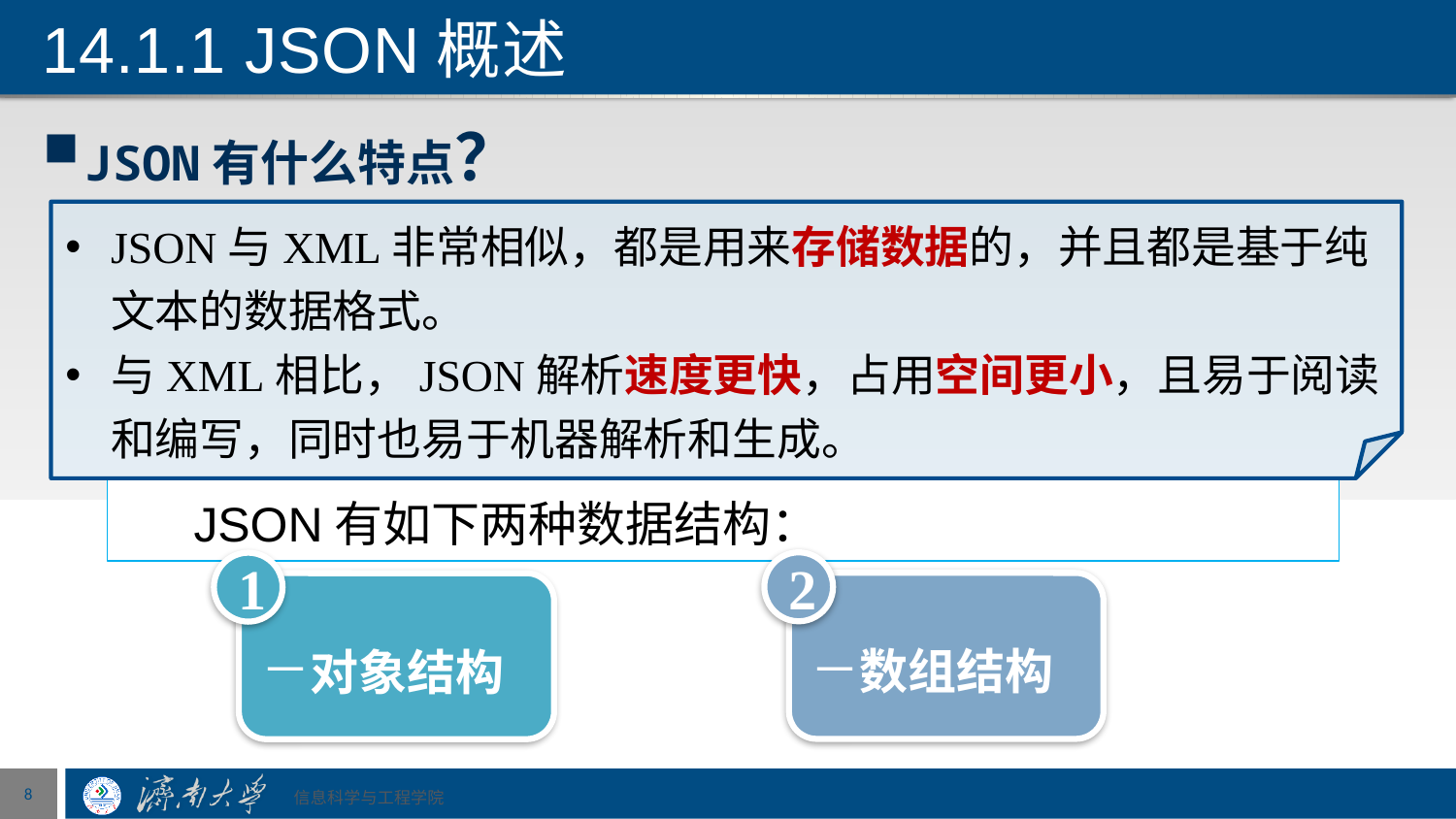

# 14.1.1 JSON概述
JSON有什么特点？

JSON与XML非常相似，都是用来存储数据的，并且都是基于纯文本的数据格式。
与XML相比，JSON解析速度更快，占用空间更小，且易于阅读和编写，同时也易于机器解析和生成。

     JSON有如下两种数据结构：
2
数组结构
1
对象结构